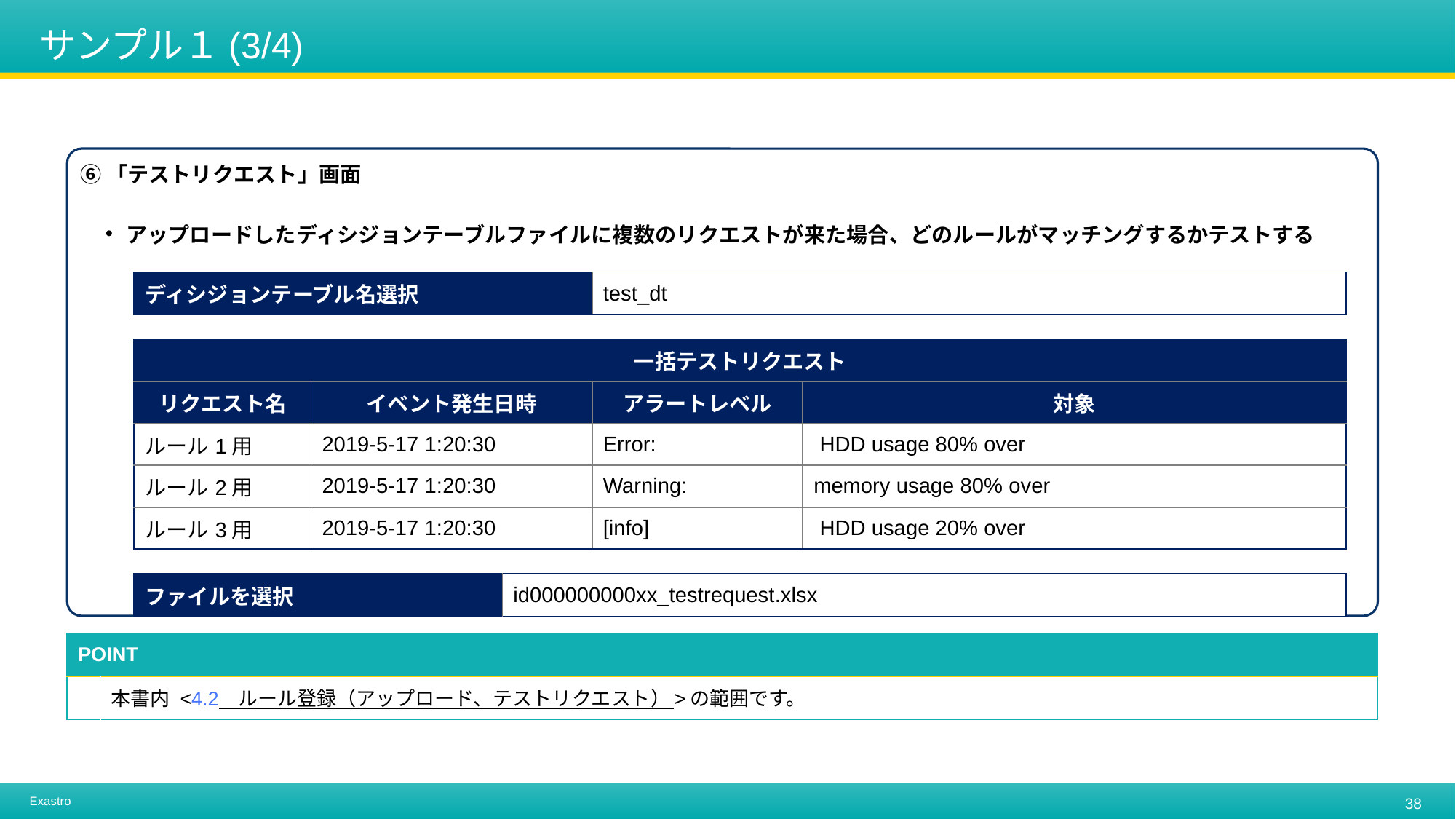

# サンプル１(3/4)
⑥「テストリクエスト」画面
| アップロードしたディシジョンテーブルファイルに複数のリクエストが来た場合、どのルールがマッチングするかテストする |  |  |  |  |  |  |
| --- | --- | --- | --- | --- | --- | --- |
|  | ディシジョンテーブル名選択 |  |  | test\_dt |  |  |
|  |  |  |  |  |  |  |
|  | 一括テストリクエスト |  |  |  |  |  |
|  | リクエスト名 | イベント発生日時 |  | アラートレベル | 対象 |  |
|  | ルール1用 | 2019-5-17 1:20:30 |  | Error: | HDD usage 80% over |  |
|  | ルール2用 | 2019-5-17 1:20:30 |  | Warning: | memory usage 80% over |  |
|  | ルール3用 | 2019-5-17 1:20:30 |  | [info] | HDD usage 20% over |  |
|  |  |  |  |  |  |  |
|  | ファイルを選択 |  | id000000000xx\_testrequest.xlsx |  |  |  |
| POINT |  |
| --- | --- |
|  | 本書内 <4.2　ルール登録（アップロード、テストリクエスト） >の範囲です。 |